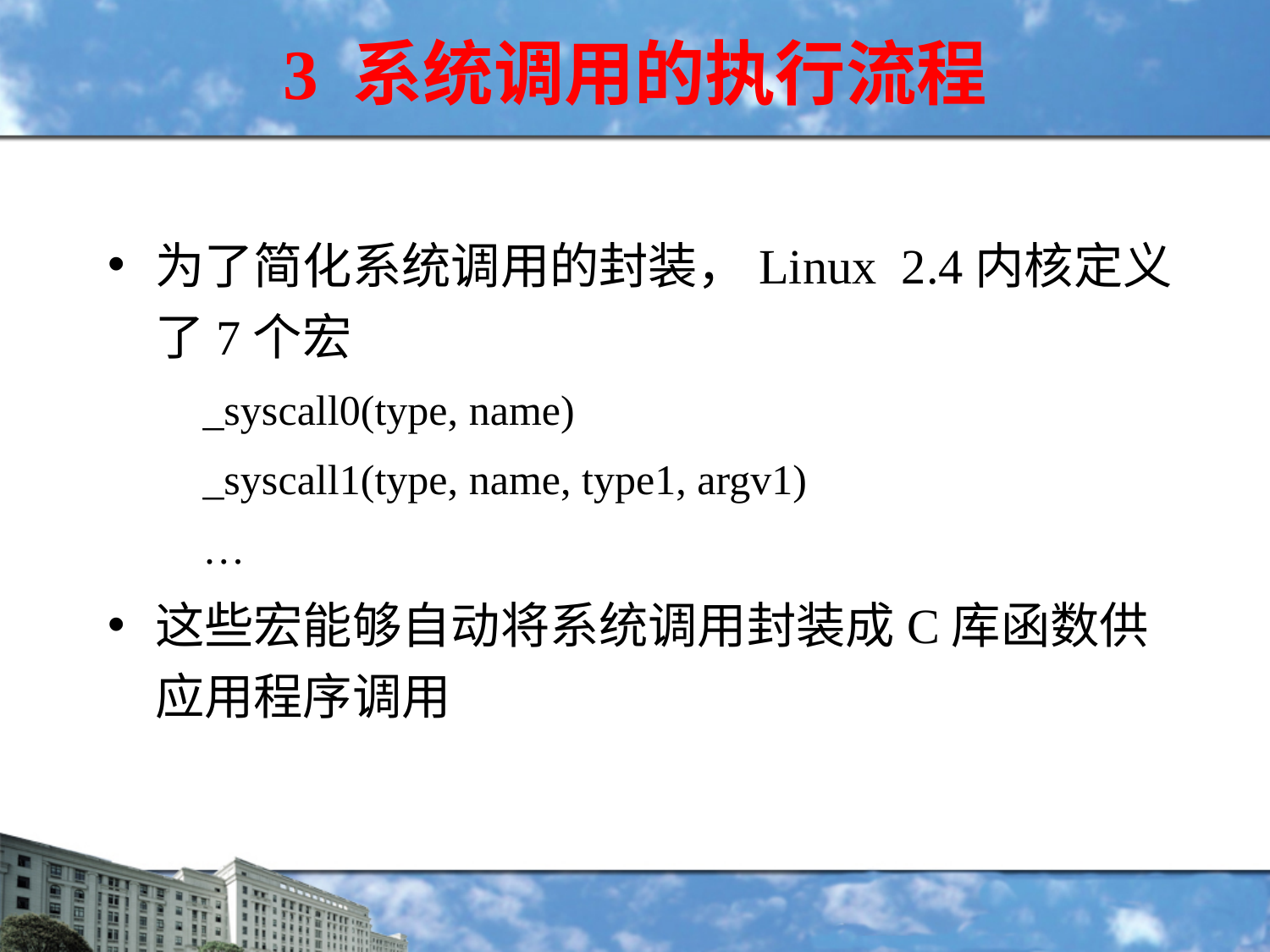

# 3 系统调用的执行流程
为了简化系统调用的封装，Linux  2.4内核定义了7个宏
         _syscall0(type, name)
         _syscall1(type, name, type1, argv1)
         …
这些宏能够自动将系统调用封装成C库函数供应用程序调用